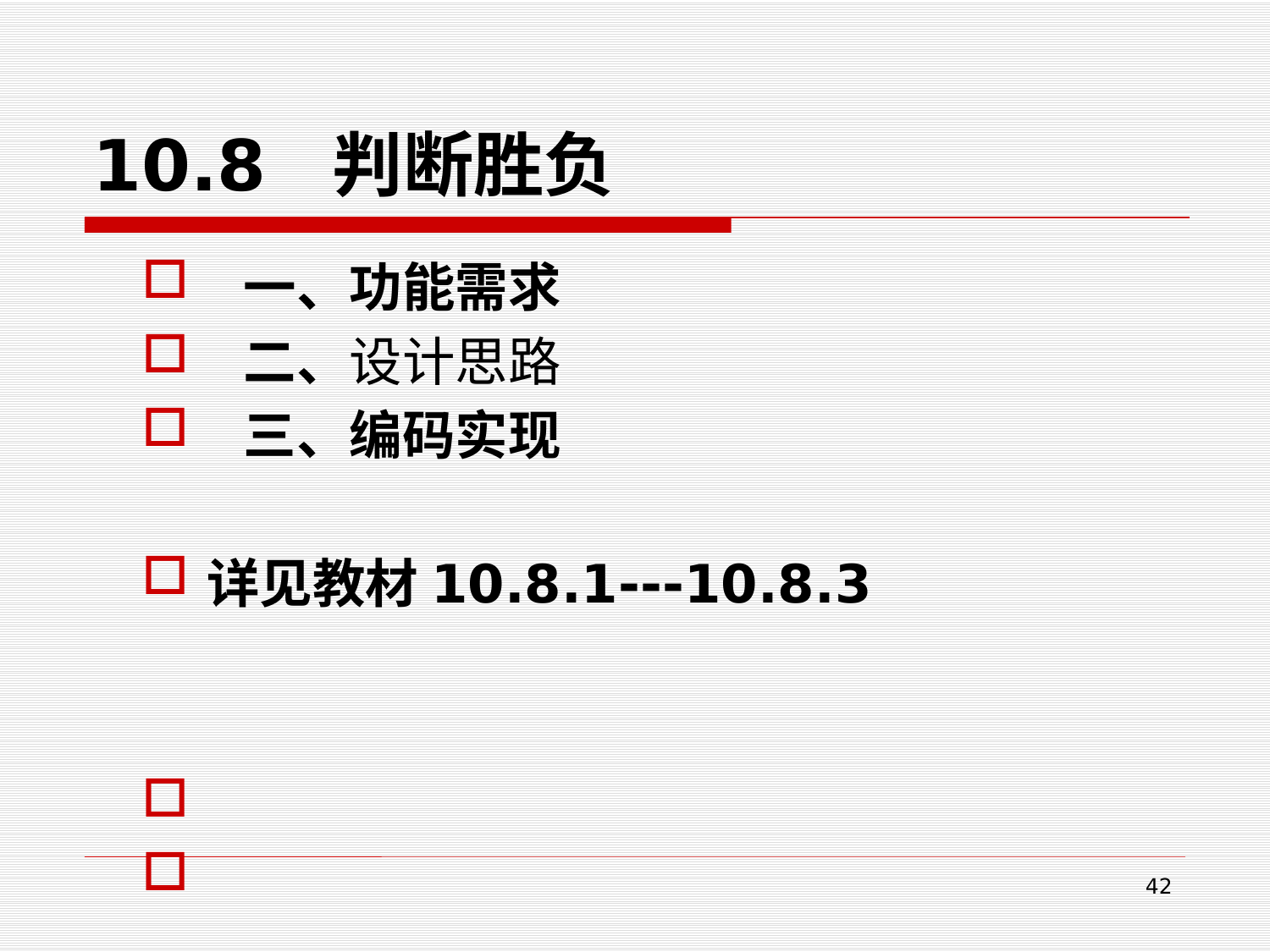

# 10.8  判断胜负
  一、功能需求
  二、设计思路
  三、编码实现

详见教材10.8.1---10.8.3

42